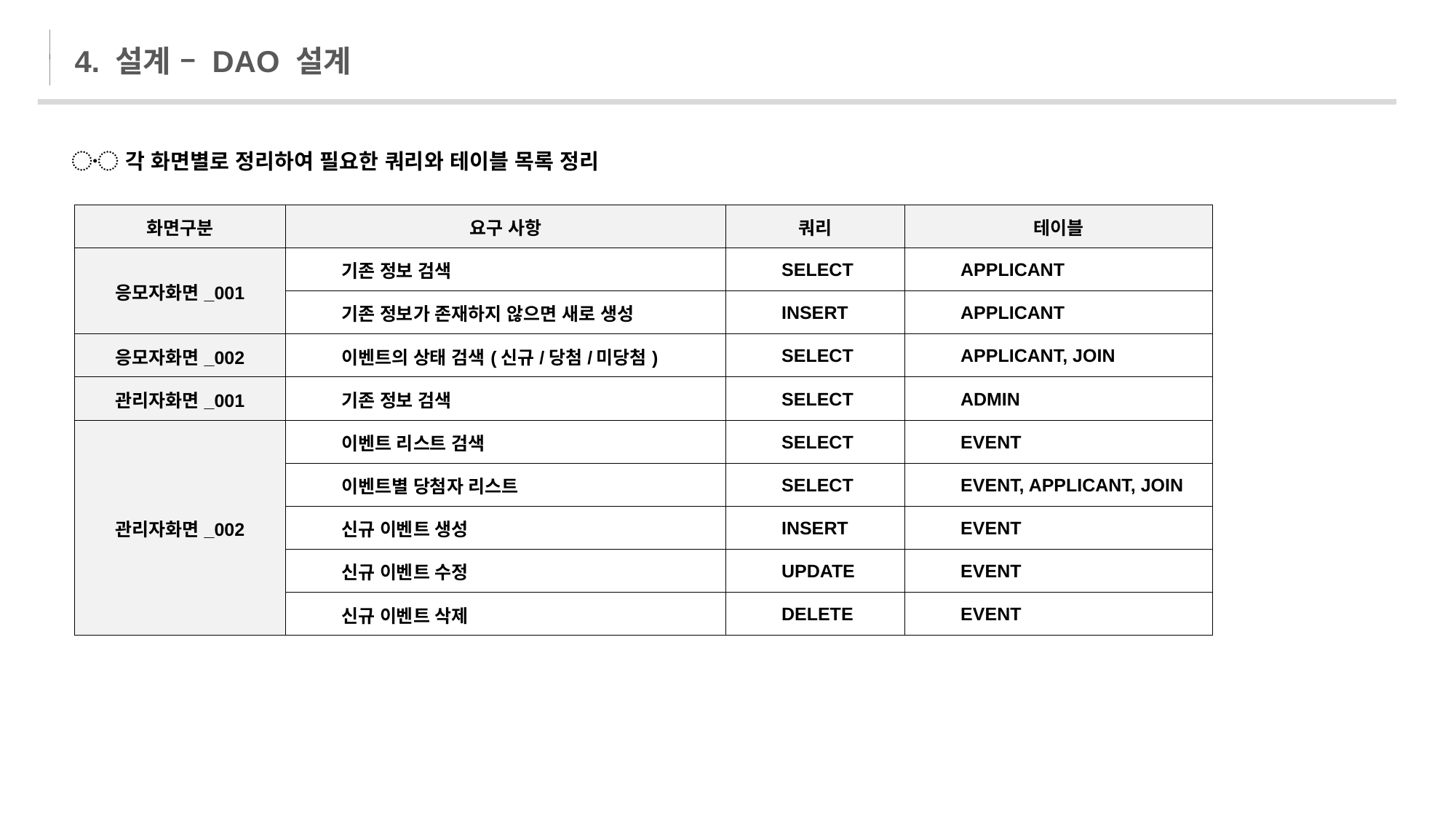

4. 설계 – DAO 설계

〮 각 화면별로 정리하여 필요한 쿼리와 테이블 목록 정리
| 화면구분 | 요구 사항 | 쿼리 | 테이블 |
| --- | --- | --- | --- |
| 응모자화면\_001 | 기존 정보 검색 | SELECT | APPLICANT |
|  | 기존 정보가 존재하지 않으면 새로 생성 | INSERT | APPLICANT |
| 응모자화면\_002 | 이벤트의 상태 검색(신규/당첨/미당첨) | SELECT | APPLICANT, JOIN |
| 관리자화면\_001 | 기존 정보 검색 | SELECT | ADMIN |
| 관리자화면\_002 | 이벤트 리스트 검색 | SELECT | EVENT |
|  | 이벤트별 당첨자 리스트 | SELECT | EVENT, APPLICANT, JOIN |
|  | 신규 이벤트 생성 | INSERT | EVENT |
|  | 신규 이벤트 수정 | UPDATE | EVENT |
|  | 신규 이벤트 삭제 | DELETE | EVENT |